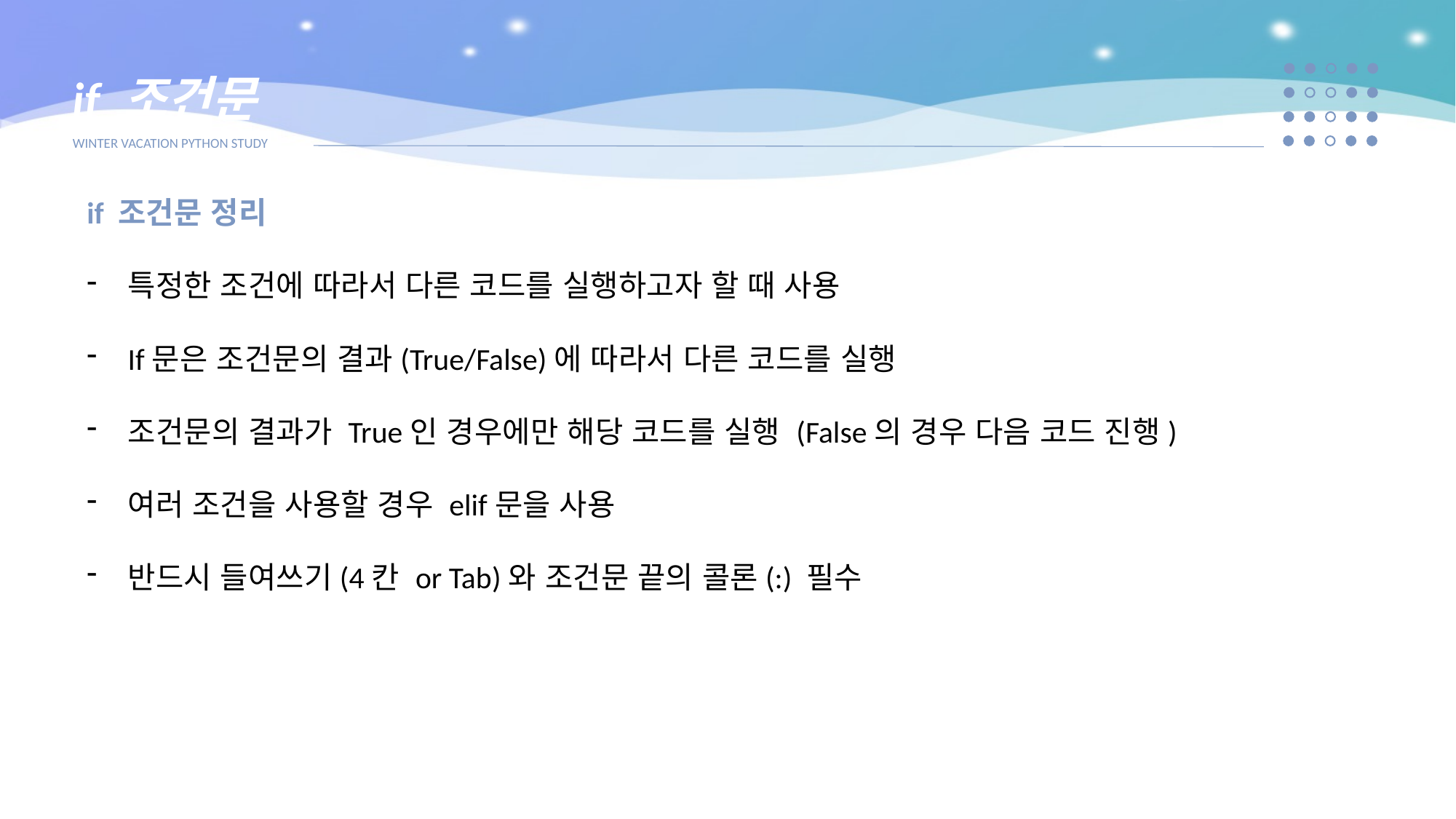

if 조건문
WINTER VACATION PYTHON STUDY

if 조건문 정리

특정한 조건에 따라서 다른 코드를 실행하고자 할 때 사용

If문은 조건문의 결과(True/False)에 따라서 다른 코드를 실행

조건문의 결과가 True인 경우에만 해당 코드를 실행 (False의 경우 다음 코드 진행)

여러 조건을 사용할 경우 elif문을 사용

반드시 들여쓰기(4칸 or Tab)와 조건문 끝의 콜론(:) 필수